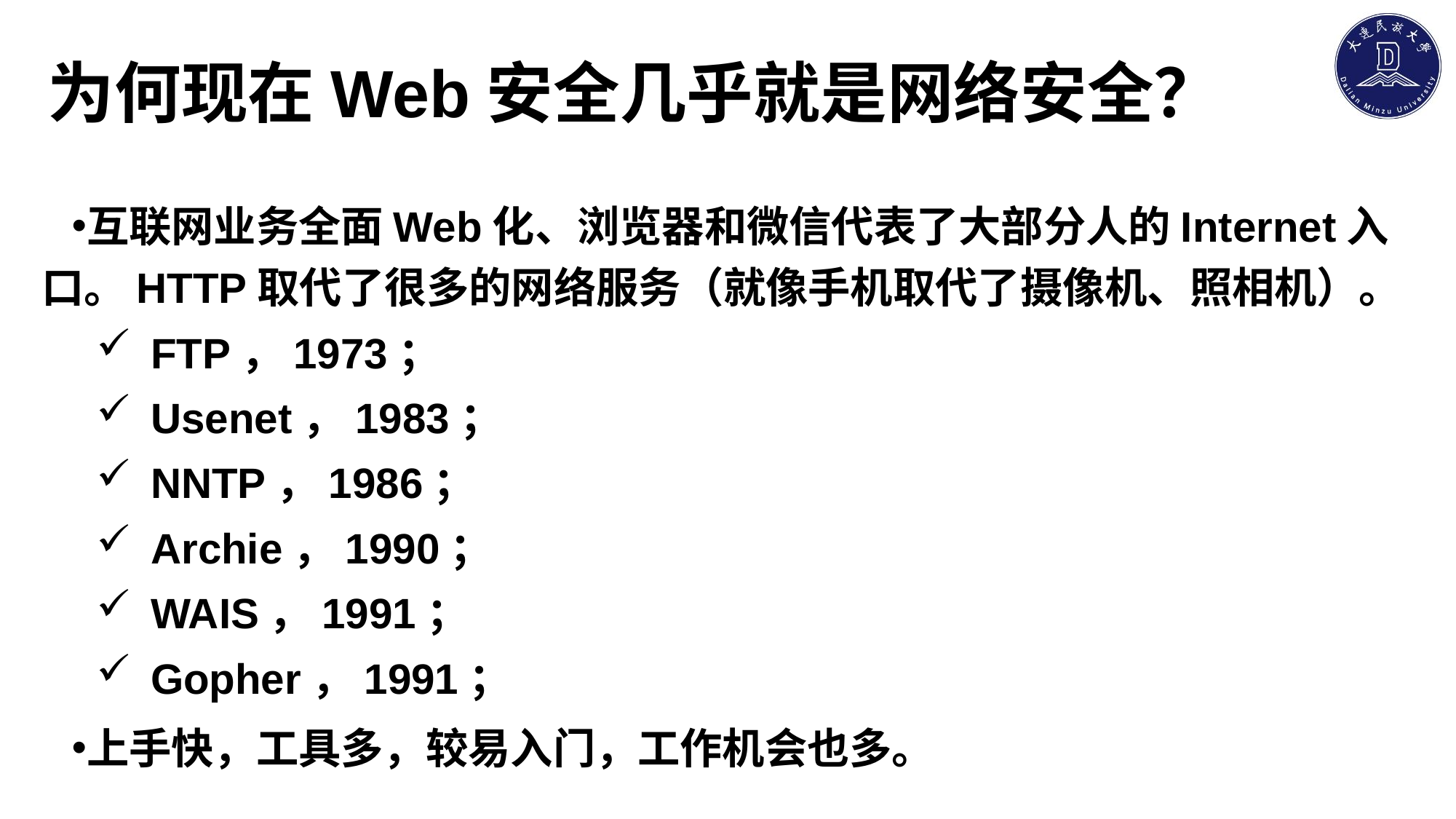

# 为何现在Web安全几乎就是网络安全？
互联网业务全面Web化、浏览器和微信代表了大部分人的Internet入口。HTTP取代了很多的网络服务（就像手机取代了摄像机、照相机）。
FTP，1973；
Usenet，1983；
NNTP，1986；
Archie，1990；
WAIS，1991；
Gopher，1991；
上手快，工具多，较易入门，工作机会也多。